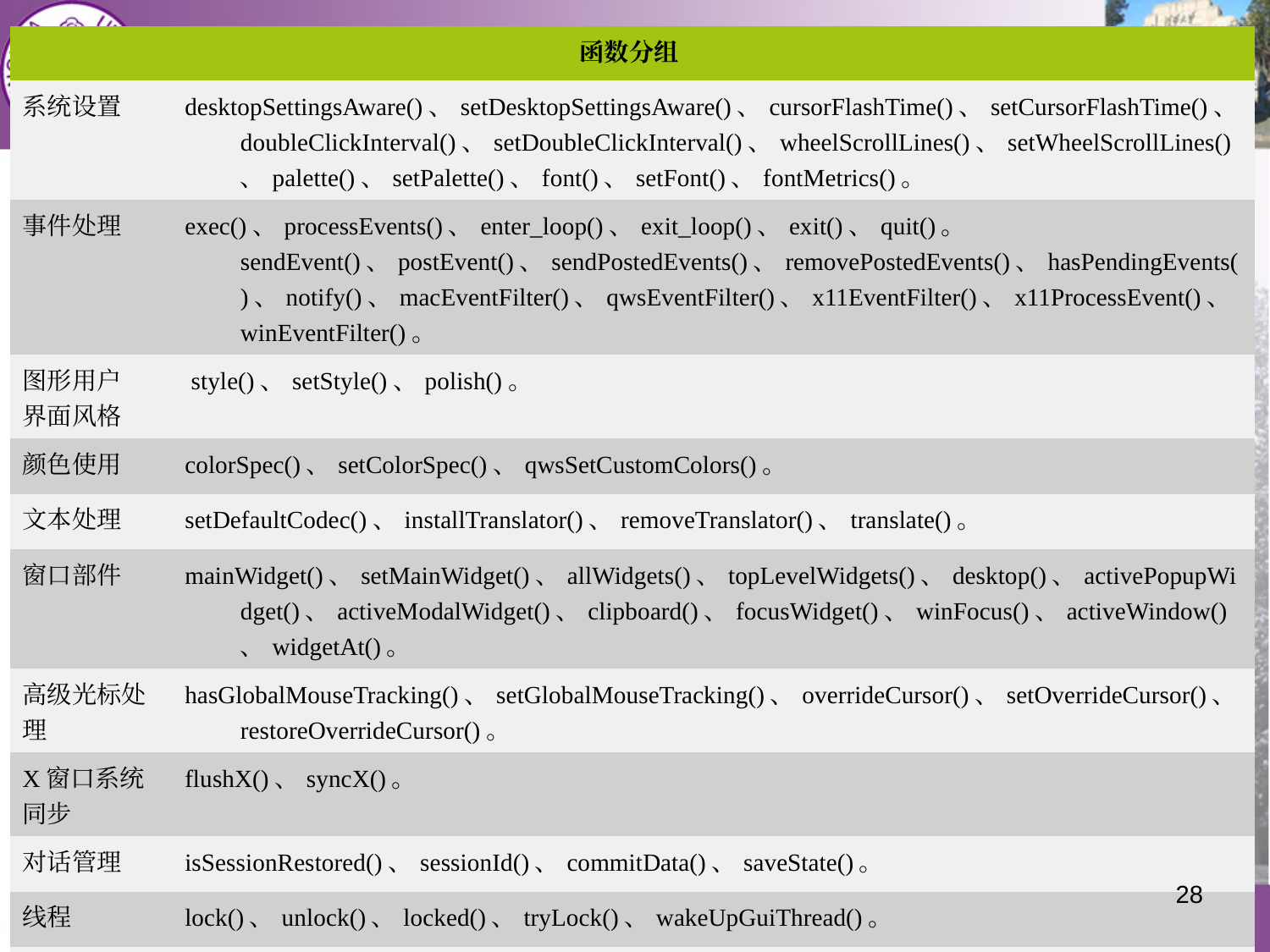

| 函数分组 |  |
| --- | --- |
| 系统设置 | desktopSettingsAware()、setDesktopSettingsAware()、cursorFlashTime()、setCursorFlashTime()、doubleClickInterval()、setDoubleClickInterval()、wheelScrollLines()、setWheelScrollLines()、palette()、setPalette()、font()、setFont()、fontMetrics()。 |
| 事件处理 | exec()、processEvents()、enter\_loop()、exit\_loop()、exit()、quit()。 sendEvent()、postEvent()、sendPostedEvents()、removePostedEvents()、hasPendingEvents()、notify()、macEventFilter()、qwsEventFilter()、x11EventFilter()、x11ProcessEvent()、winEventFilter()。 |
| 图形用户 界面风格 | style()、setStyle()、polish()。 |
| 颜色使用 | colorSpec()、setColorSpec()、qwsSetCustomColors()。 |
| 文本处理 | setDefaultCodec()、installTranslator()、removeTranslator()、translate()。 |
| 窗口部件 | mainWidget()、setMainWidget()、allWidgets()、topLevelWidgets()、desktop()、activePopupWidget()、activeModalWidget()、clipboard()、focusWidget()、winFocus()、activeWindow()、widgetAt()。 |
| 高级光标处理 | hasGlobalMouseTracking()、setGlobalMouseTracking()、overrideCursor()、setOverrideCursor()、restoreOverrideCursor()。 |
| X窗口系统同步 | flushX()、syncX()。 |
| 对话管理 | isSessionRestored()、sessionId()、commitData()、saveState()。 |
| 线程 | lock()、unlock()、locked()、tryLock()、wakeUpGuiThread()。 |
| 杂项 | closeAllWindows()、startingUp()、closingDown()、type()。 |
#
28